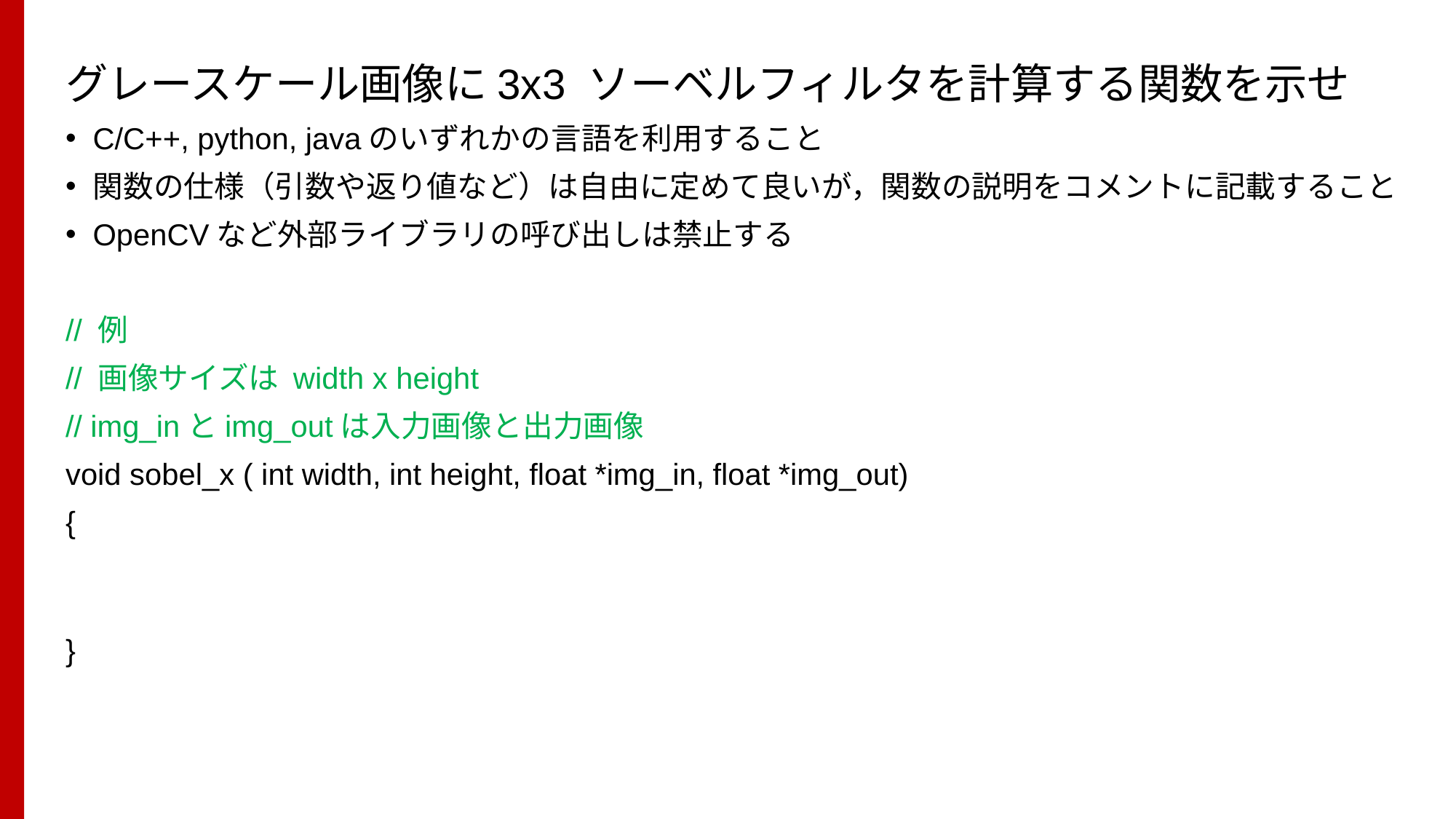

グレースケール画像に3x3 ソーベルフィルタを計算する関数を示せ
C/C++, python, javaのいずれかの言語を利用すること
関数の仕様（引数や返り値など）は自由に定めて良いが，関数の説明をコメントに記載すること
OpenCVなど外部ライブラリの呼び出しは禁止する

// 例
// 画像サイズは width x height
// img_inとimg_outは入力画像と出力画像
void sobel_x ( int width, int height, float *img_in, float *img_out)
{

}